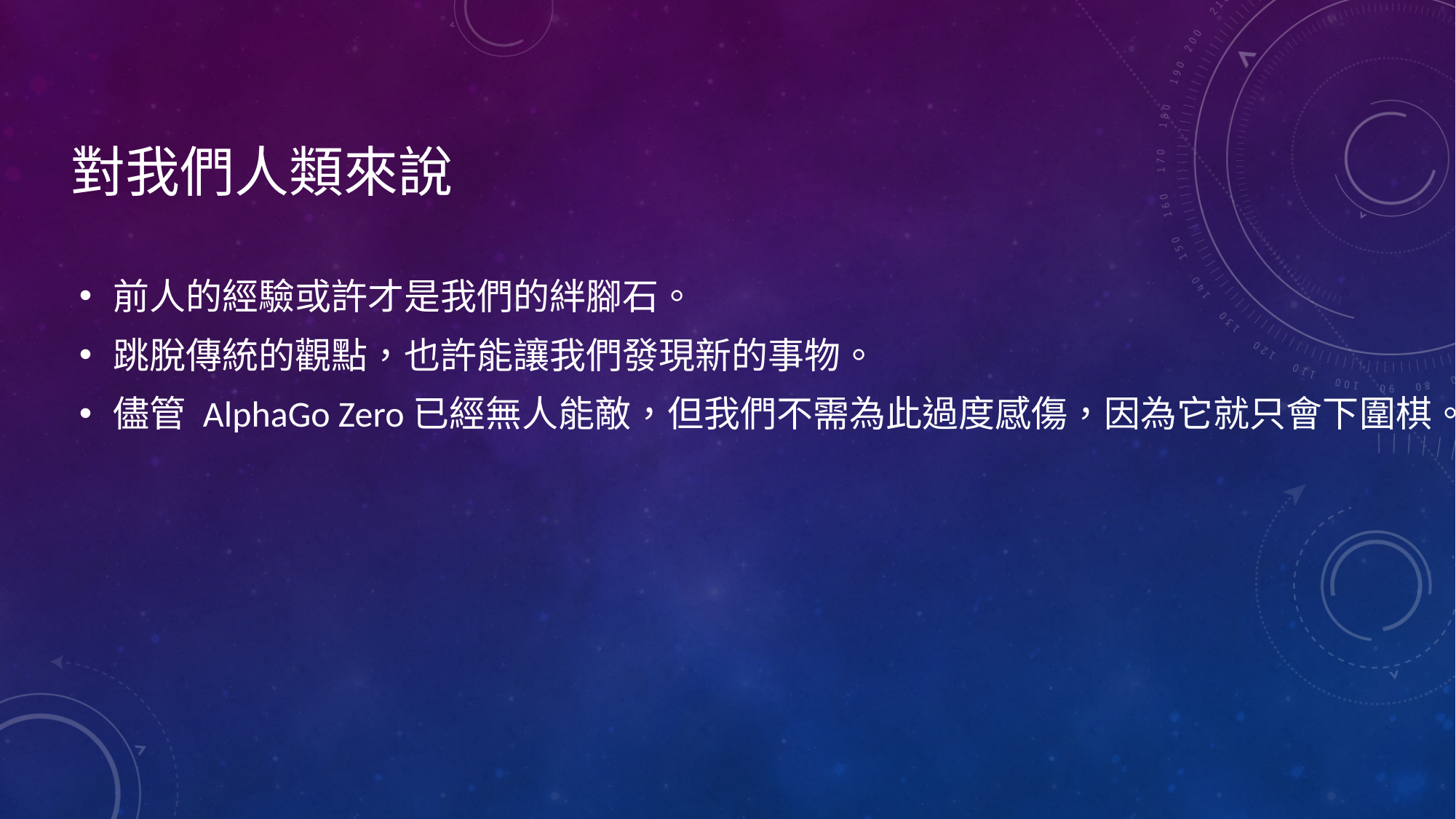

# 對我們人類來說
前人的經驗或許才是我們的絆腳石。
跳脫傳統的觀點，也許能讓我們發現新的事物。
儘管 AlphaGo Zero已經無人能敵，但我們不需為此過度感傷，因為它就只會下圍棋。